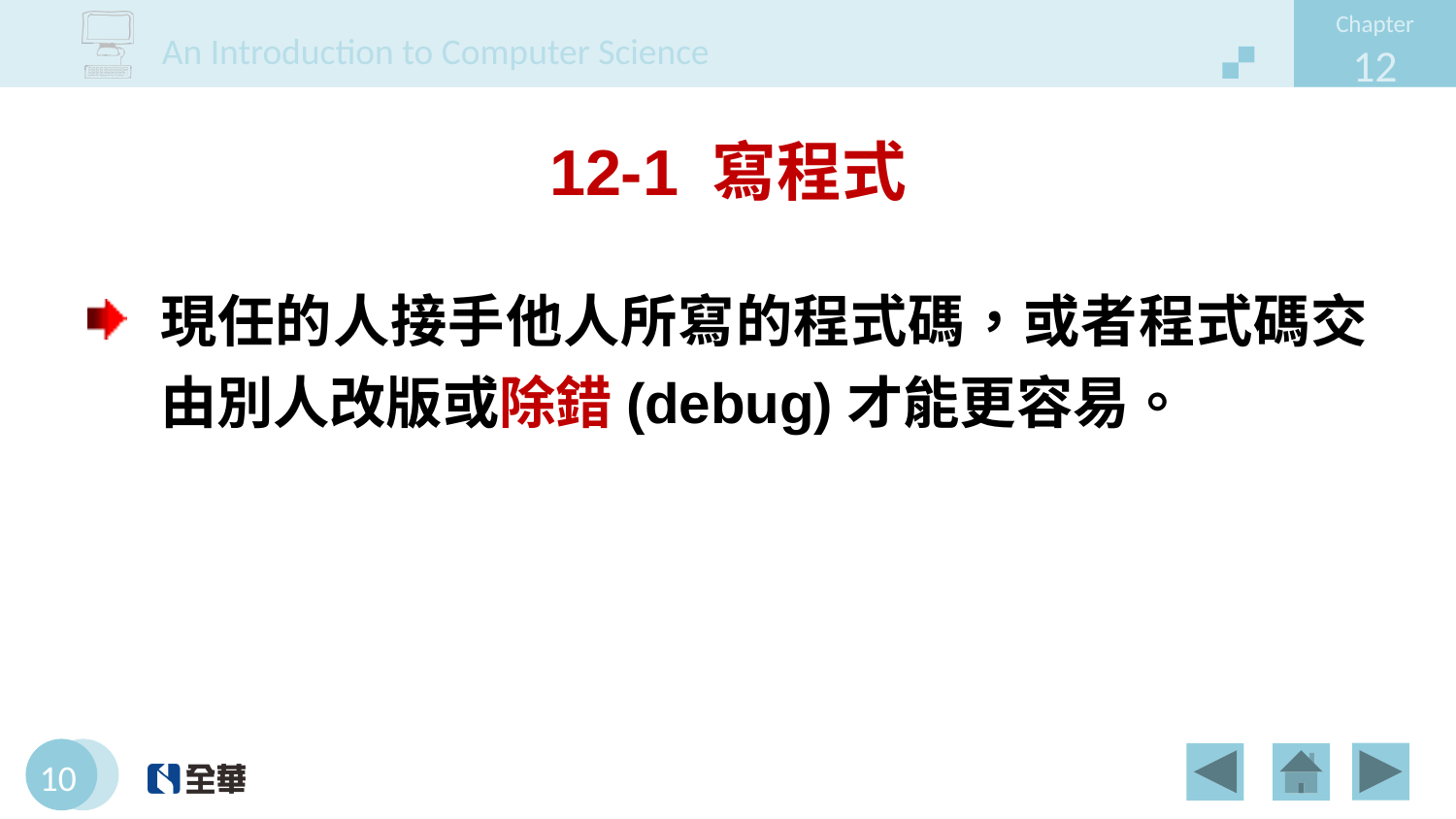

# 12-1 寫程式
現任的人接手他人所寫的程式碼，或者程式碼交由別人改版或除錯(debug)才能更容易。